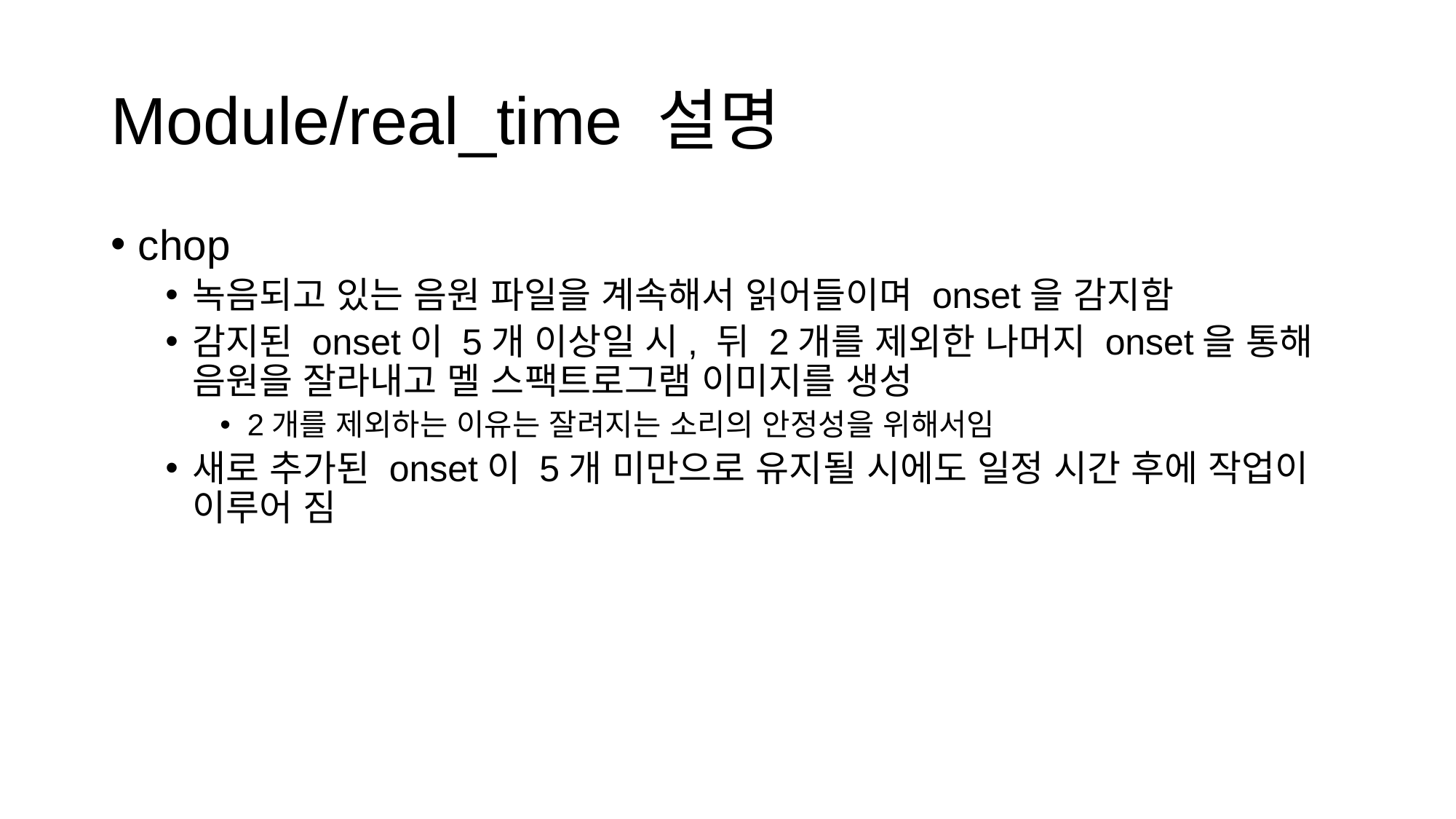

# Module/real_time 설명
chop
녹음되고 있는 음원 파일을 계속해서 읽어들이며 onset을 감지함
감지된 onset이 5개 이상일 시, 뒤 2개를 제외한 나머지 onset을 통해 음원을 잘라내고 멜 스팩트로그램 이미지를 생성
2개를 제외하는 이유는 잘려지는 소리의 안정성을 위해서임
새로 추가된 onset이 5개 미만으로 유지될 시에도 일정 시간 후에 작업이 이루어 짐